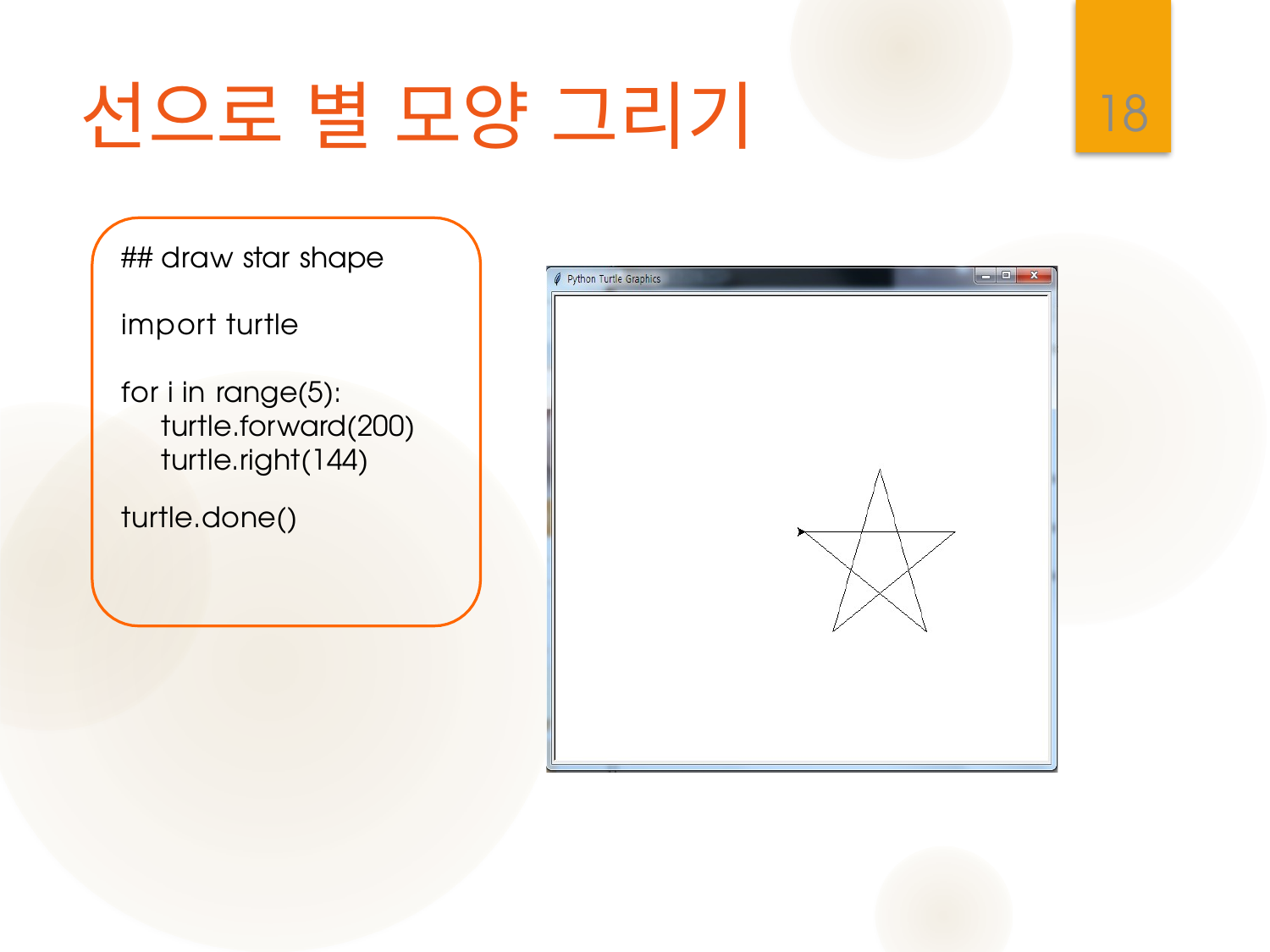

18

# 선으로 별 모양 그리기

## draw star shape
import turtle
for i in range(5):
turtle.forward(200)
turtle.right(144)

turtle.done()